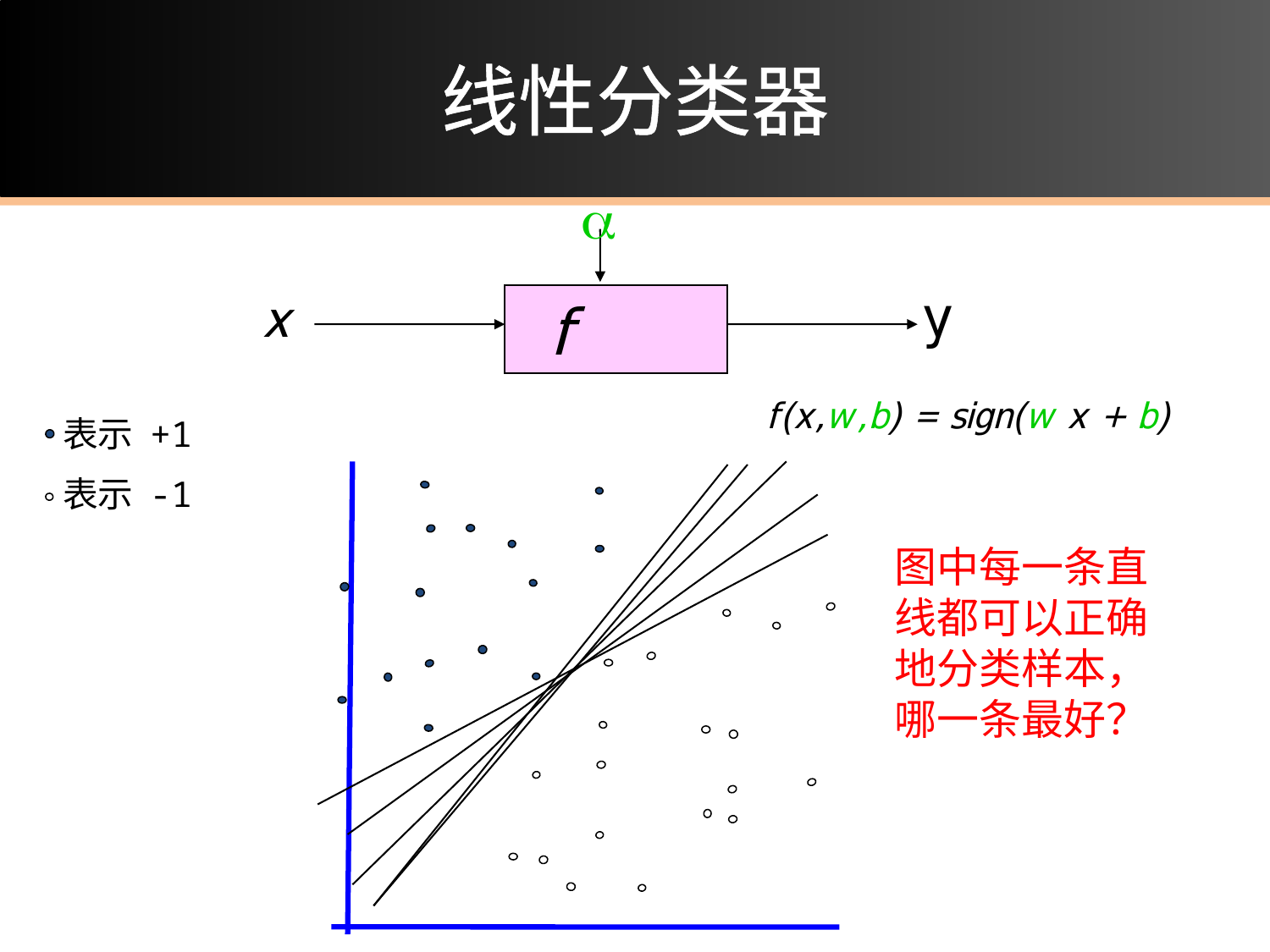

# 线性分类器
α

y
x
f

f(x,w,b) = sign(w x + b)
表示 +1
表示 -1

图中每一条直线都可以正确地分类样本，哪一条最好？